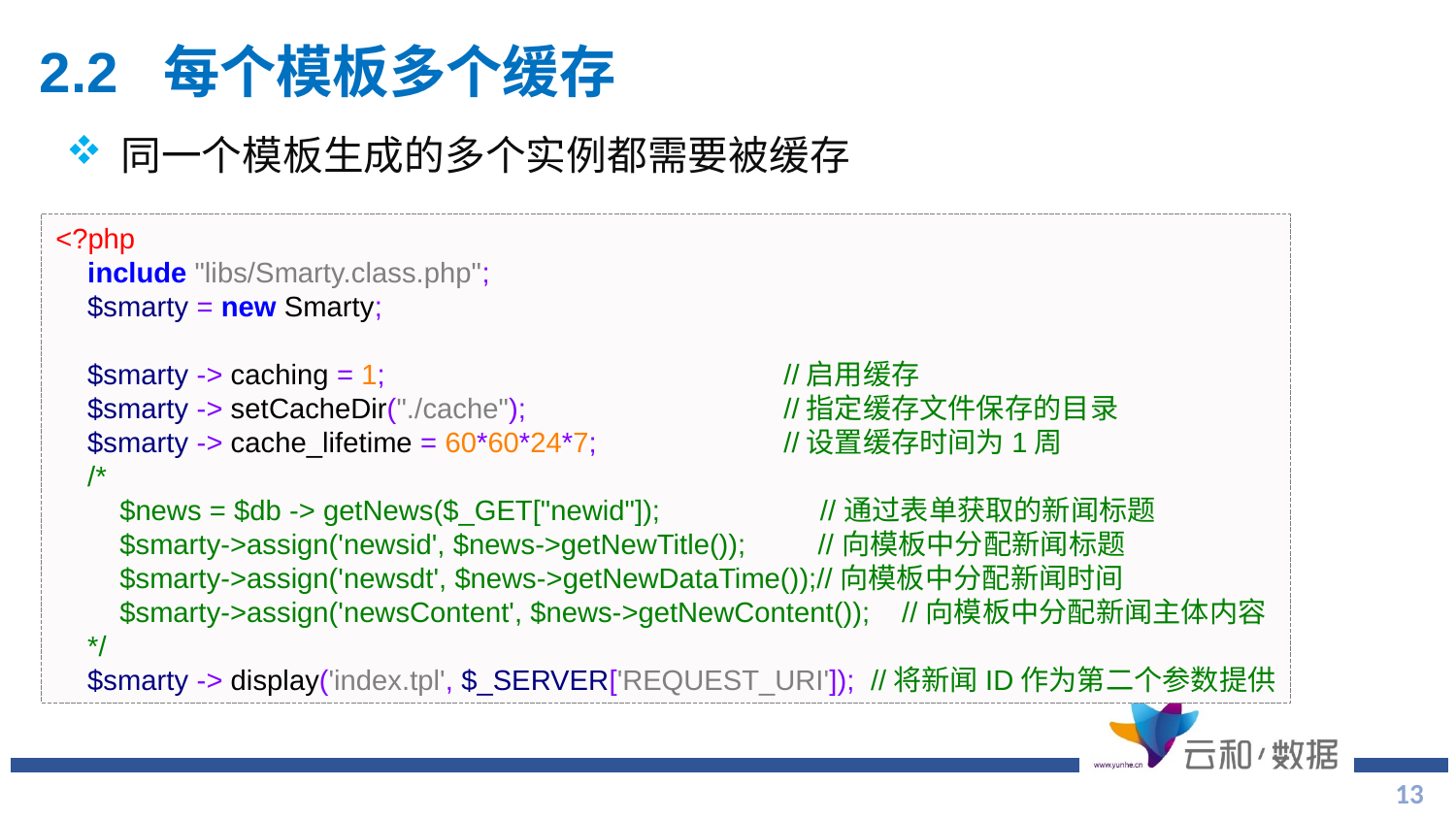

# 2.2  每个模板多个缓存
同一个模板生成的多个实例都需要被缓存
<?php
    include "libs/Smarty.class.php";
    $smarty = new Smarty;

    $smarty -> caching = 1;                                    	//启用缓存
    $smarty -> setCacheDir("./cache");                         	//指定缓存文件保存的目录
    $smarty -> cache_lifetime = 60*60*24*7;                    	//设置缓存时间为1周
    /*
        $news = $db -> getNews($_GET["newid"]);                    //通过表单获取的新闻标题
        $smarty->assign('newsid', $news->getNewTitle());         //向模板中分配新闻标题
        $smarty->assign('newsdt', $news->getNewDataTime());//向模板中分配新闻时间
        $smarty->assign('newsContent', $news->getNewContent());    //向模板中分配新闻主体内容
    */
    $smarty -> display('index.tpl', $_SERVER['REQUEST_URI']);  //将新闻ID作为第二个参数提供
13